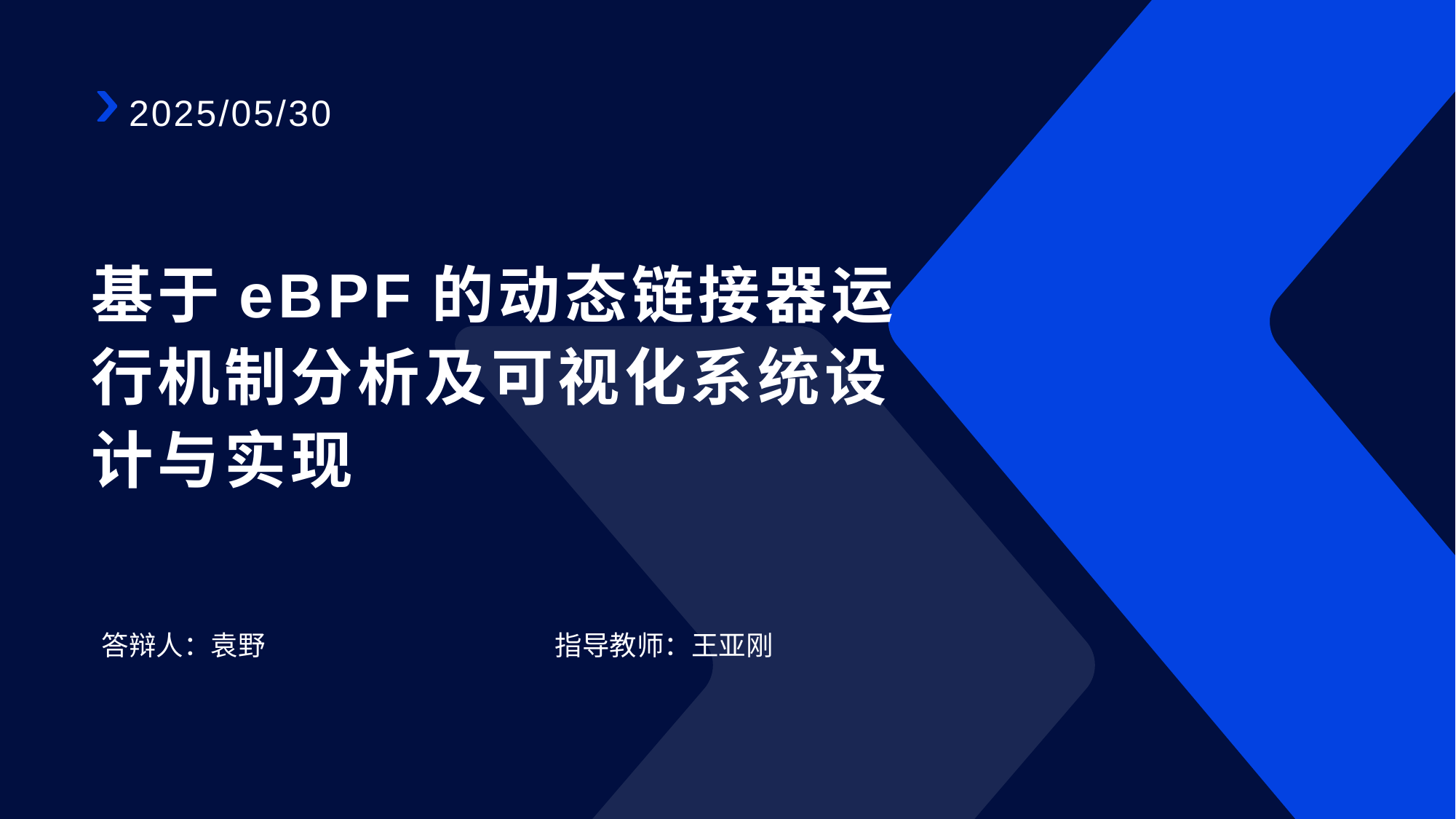

2025/05/30
基于eBPF的动态链接器运行机制分析及可视化系统设计与实现

答辩人：袁野                                               指导教师：王亚刚